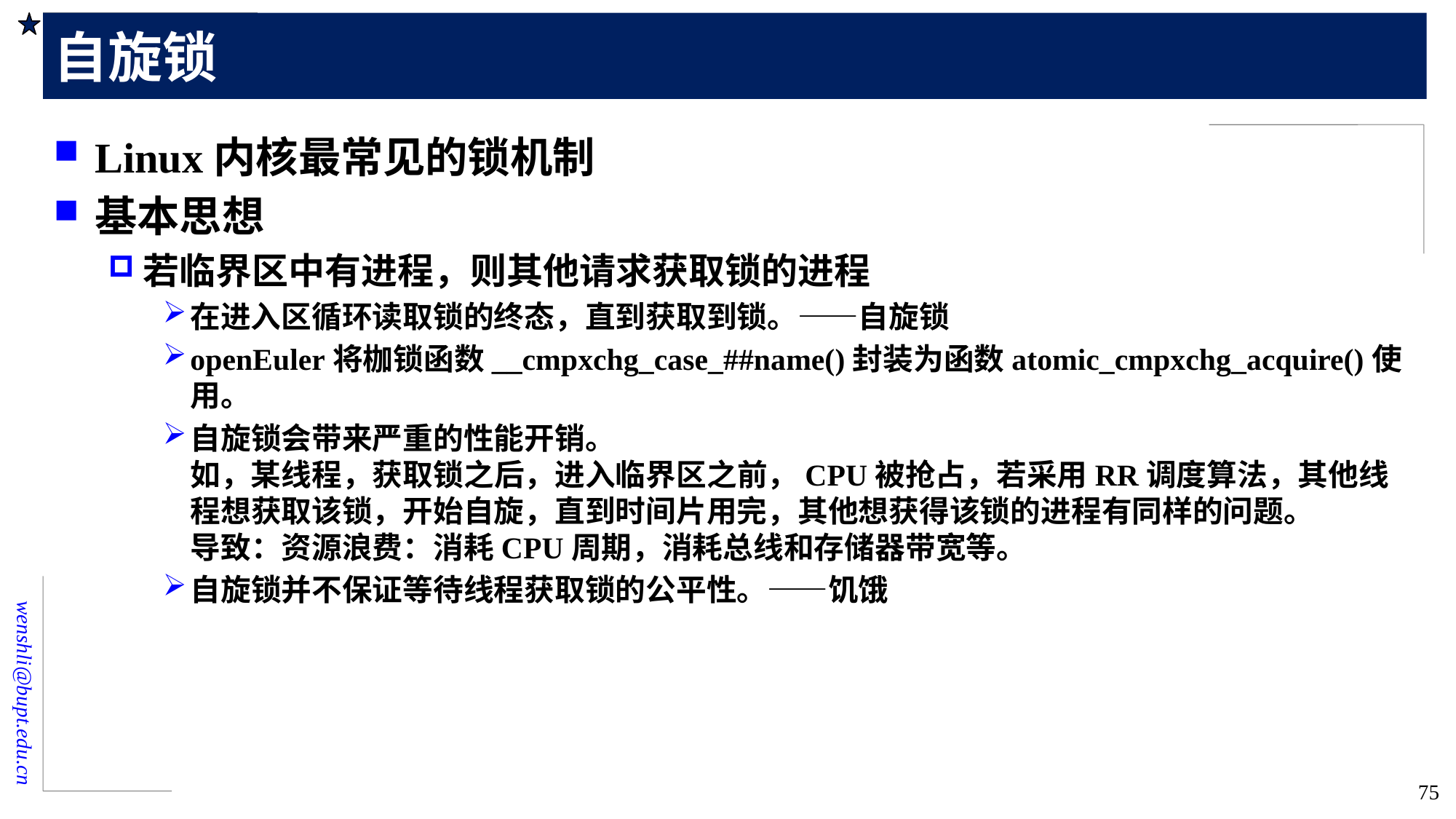

# 自旋锁
Linux内核最常见的锁机制
基本思想
若临界区中有进程，则其他请求获取锁的进程
在进入区循环读取锁的终态，直到获取到锁。——自旋锁
openEuler将枷锁函数__cmpxchg_case_##name()封装为函数atomic_cmpxchg_acquire()使用。
自旋锁会带来严重的性能开销。
如，某线程，获取锁之后，进入临界区之前，CPU被抢占，若采用RR调度算法，其他线程想获取该锁，开始自旋，直到时间片用完，其他想获得该锁的进程有同样的问题。
导致：资源浪费：消耗CPU周期，消耗总线和存储器带宽等。
自旋锁并不保证等待线程获取锁的公平性。——饥饿
75